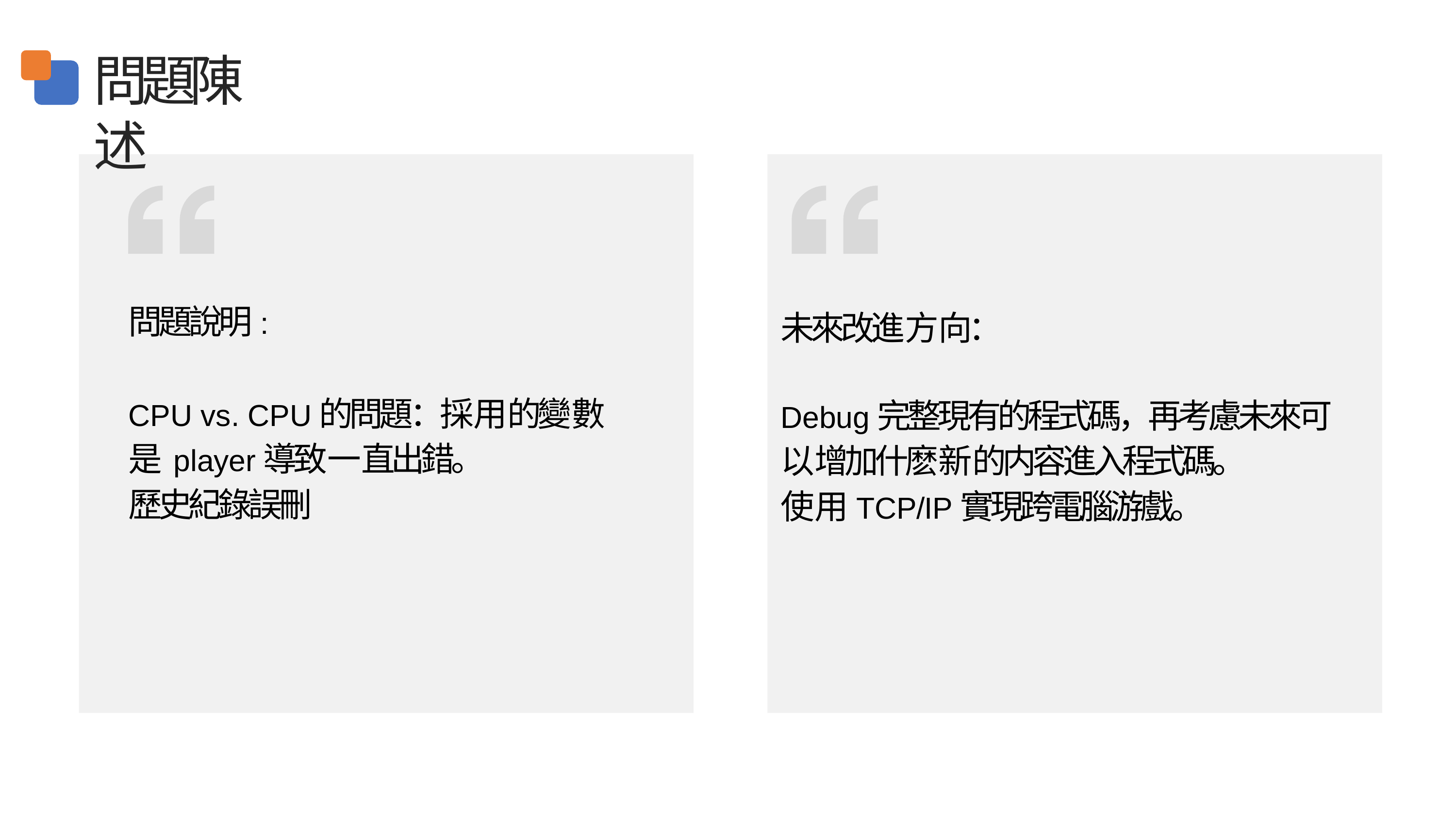

# 問題陳述

問題說明:

CPU vs. CPU的問題：採⽤的變數是 player導致⼀直出錯。
歷史紀錄誤刪

未來改進⽅向：

Debug完整現有的程式碼，再考慮未來可以增加什麽新的内容進入程式碼。
使⽤TCP/IP實現跨電腦游戲。